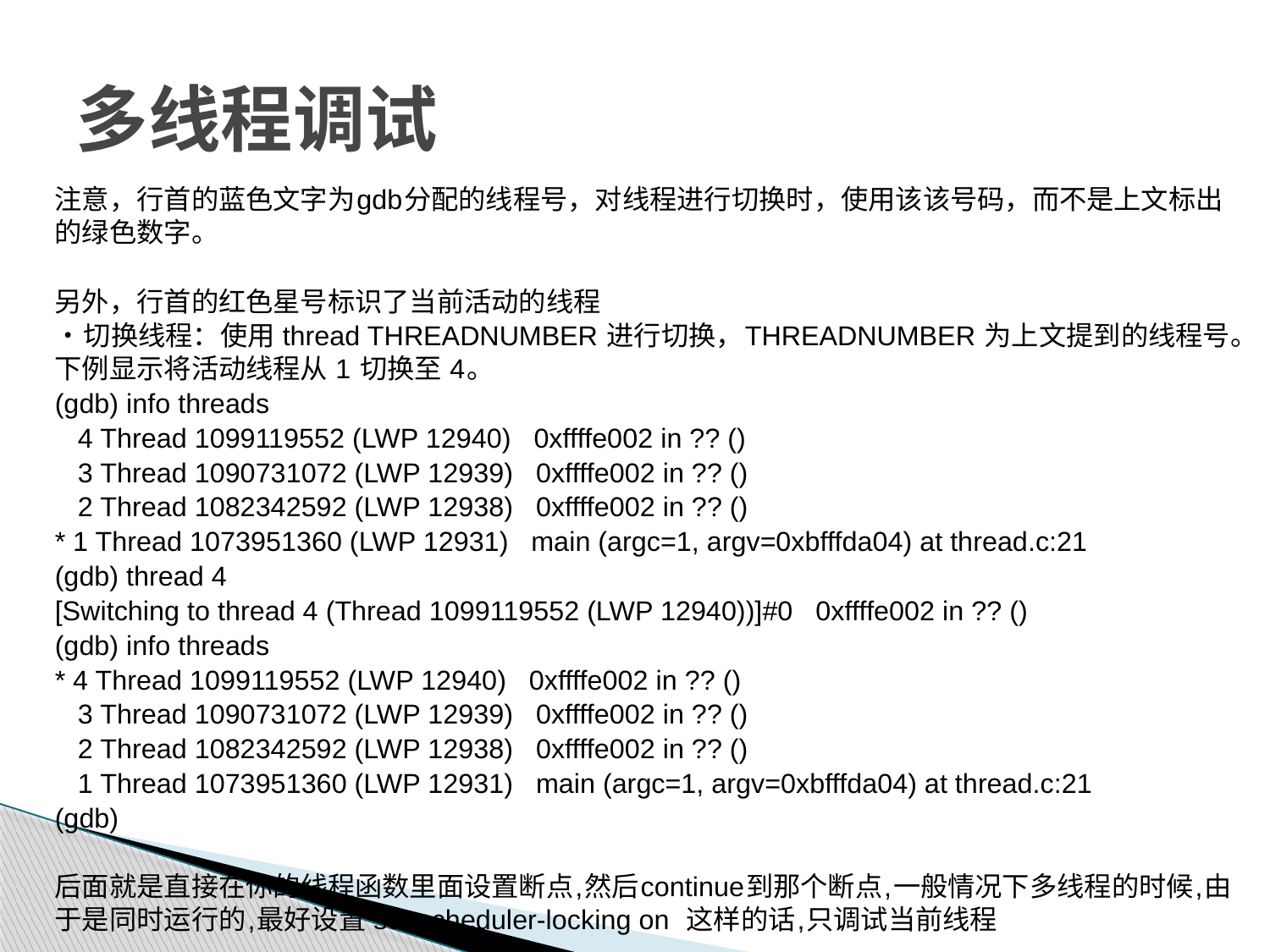

# 多线程调试
注意，行首的蓝色文字为gdb分配的线程号，对线程进行切换时，使用该该号码，而不是上文标出的绿色数字。

另外，行首的红色星号标识了当前活动的线程
•切换线程：使用 thread THREADNUMBER 进行切换，THREADNUMBER 为上文提到的线程号。下例显示将活动线程从 1 切换至 4。
(gdb) info threads
   4 Thread 1099119552 (LWP 12940)   0xffffe002 in ?? ()
   3 Thread 1090731072 (LWP 12939)   0xffffe002 in ?? ()
   2 Thread 1082342592 (LWP 12938)   0xffffe002 in ?? ()
* 1 Thread 1073951360 (LWP 12931)   main (argc=1, argv=0xbfffda04) at thread.c:21
(gdb) thread 4
[Switching to thread 4 (Thread 1099119552 (LWP 12940))]#0   0xffffe002 in ?? ()
(gdb) info threads
* 4 Thread 1099119552 (LWP 12940)   0xffffe002 in ?? ()
   3 Thread 1090731072 (LWP 12939)   0xffffe002 in ?? ()
   2 Thread 1082342592 (LWP 12938)   0xffffe002 in ?? ()
   1 Thread 1073951360 (LWP 12931)   main (argc=1, argv=0xbfffda04) at thread.c:21
(gdb)

后面就是直接在你的线程函数里面设置断点,然后continue到那个断点,一般情况下多线程的时候,由于是同时运行的,最好设置 set scheduler-locking on  这样的话,只调试当前线程